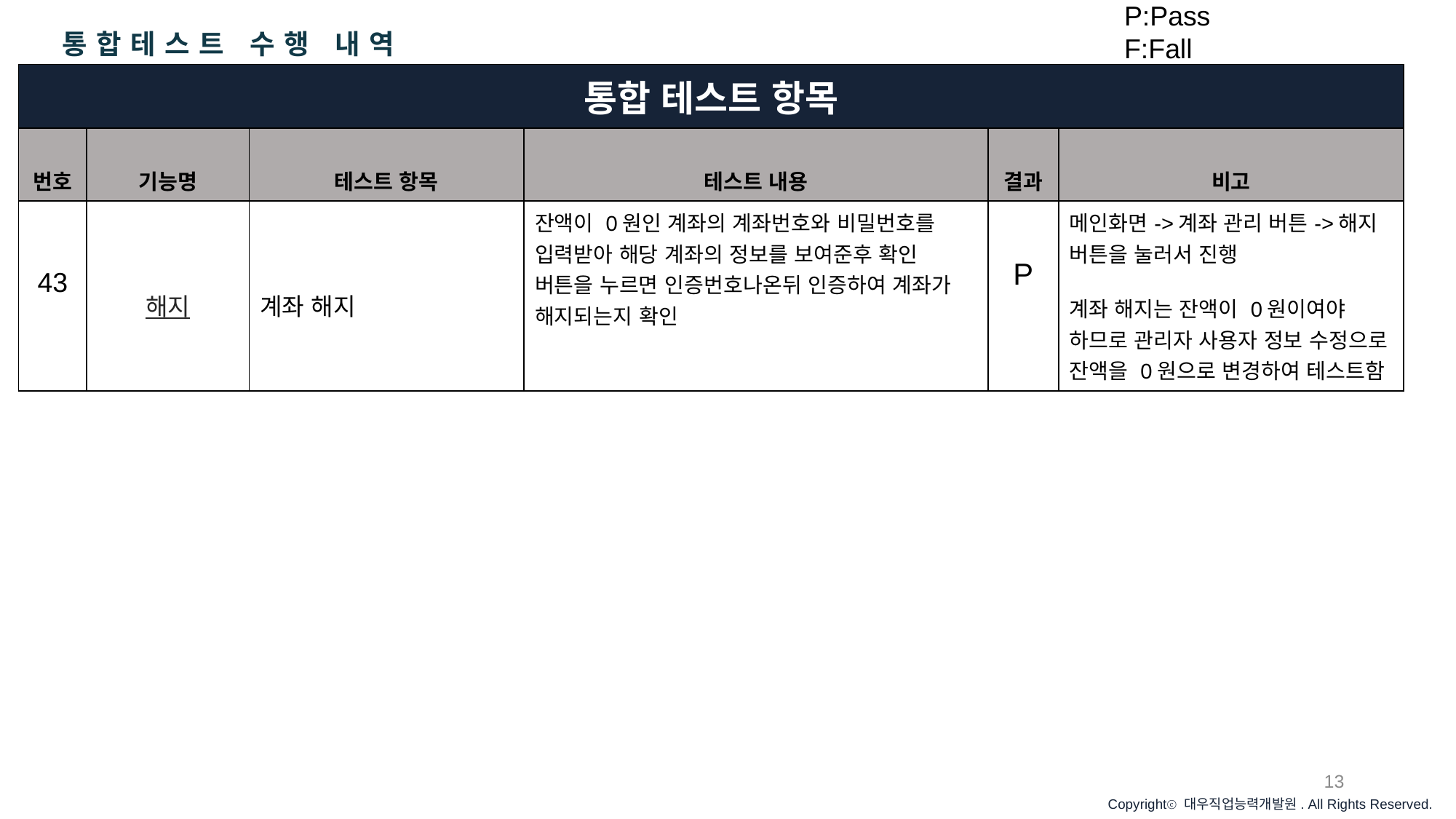

P:Pass
F:Fall
통합테스트 수행 내역
| 통합 테스트 항목 |  |  |  |  |  |
| --- | --- | --- | --- | --- | --- |
| 번호 | 기능명 | 테스트 항목 | 테스트 내용 | 결과 | 비고 |
| 43 | 해지 | 계좌 해지 | 잔액이 0원인 계좌의 계좌번호와 비밀번호를 입력받아 해당 계좌의 정보를 보여준후 확인 버튼을 누르면 인증번호나온뒤 인증하여 계좌가 해지되는지 확인 | P | 메인화면->계좌 관리 버튼->해지 버튼을 눌러서 진행 계좌 해지는 잔액이 0원이여야 하므로 관리자 사용자 정보 수정으로 잔액을 0원으로 변경하여 테스트함 |
13